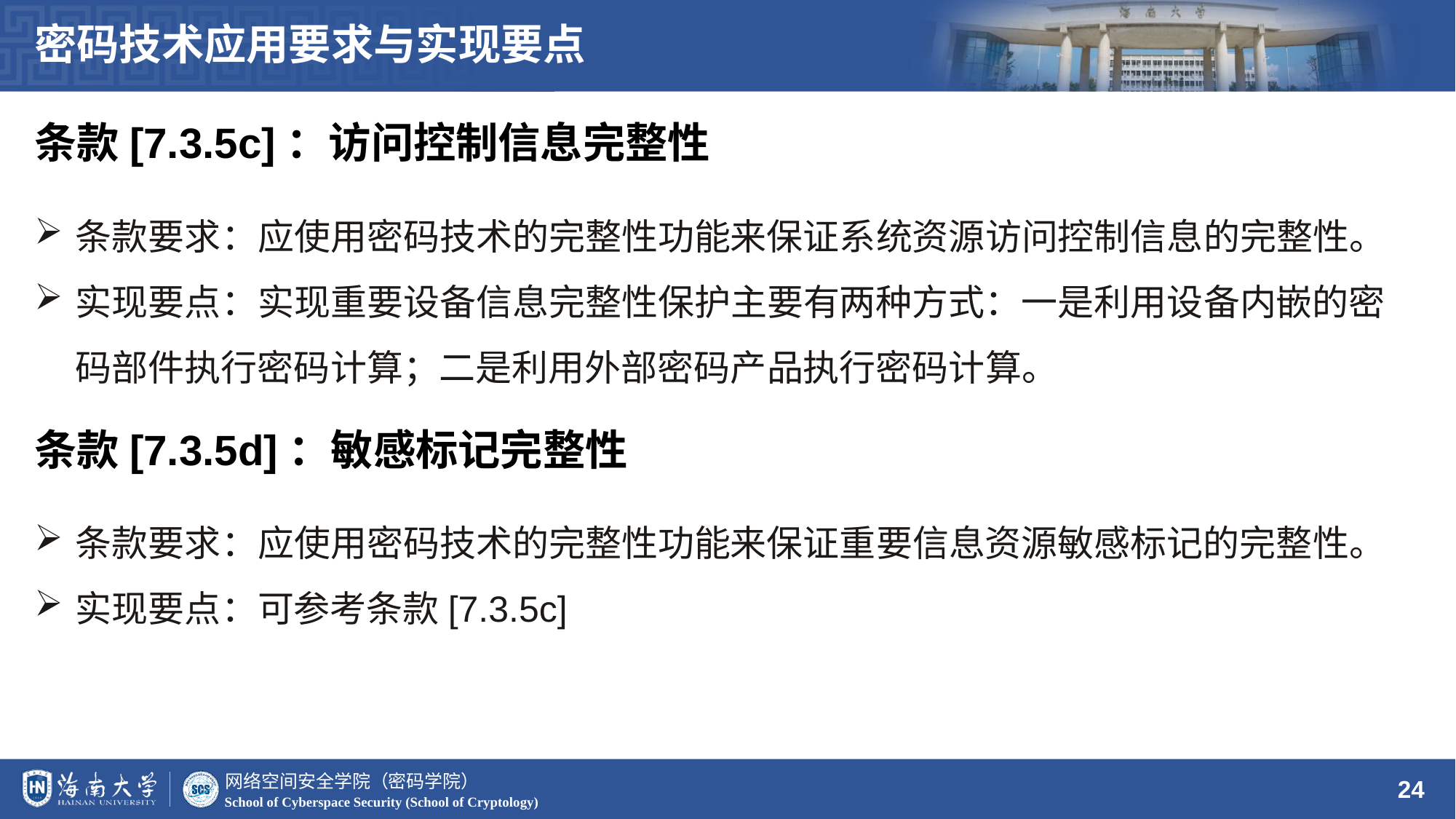

密码技术应用要求与实现要点
条款[7.3.5c]：访问控制信息完整性
条款要求：应使用密码技术的完整性功能来保证系统资源访问控制信息的完整性。
实现要点：实现重要设备信息完整性保护主要有两种方式：一是利用设备内嵌的密码部件执行密码计算；二是利用外部密码产品执行密码计算。
条款[7.3.5d]：敏感标记完整性
条款要求：应使用密码技术的完整性功能来保证重要信息资源敏感标记的完整性。
实现要点：可参考条款[7.3.5c]
24